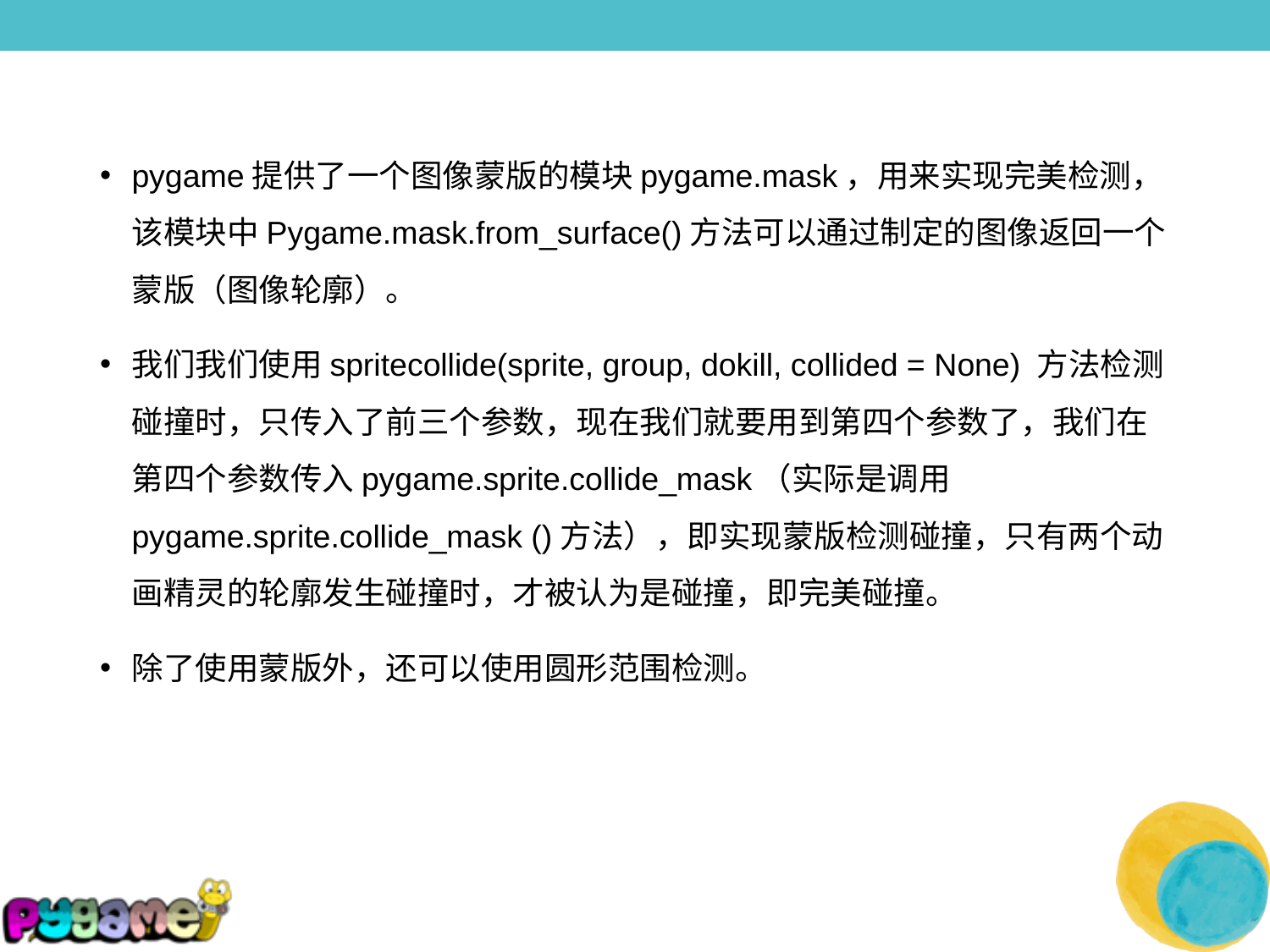

pygame提供了一个图像蒙版的模块pygame.mask，用来实现完美检测，该模块中Pygame.mask.from_surface()方法可以通过制定的图像返回一个蒙版（图像轮廓）。
我们我们使用spritecollide(sprite, group, dokill, collided = None) 方法检测碰撞时，只传入了前三个参数，现在我们就要用到第四个参数了，我们在第四个参数传入pygame.sprite.collide_mask（实际是调用pygame.sprite.collide_mask ()方法），即实现蒙版检测碰撞，只有两个动画精灵的轮廓发生碰撞时，才被认为是碰撞，即完美碰撞。
除了使用蒙版外，还可以使用圆形范围检测。